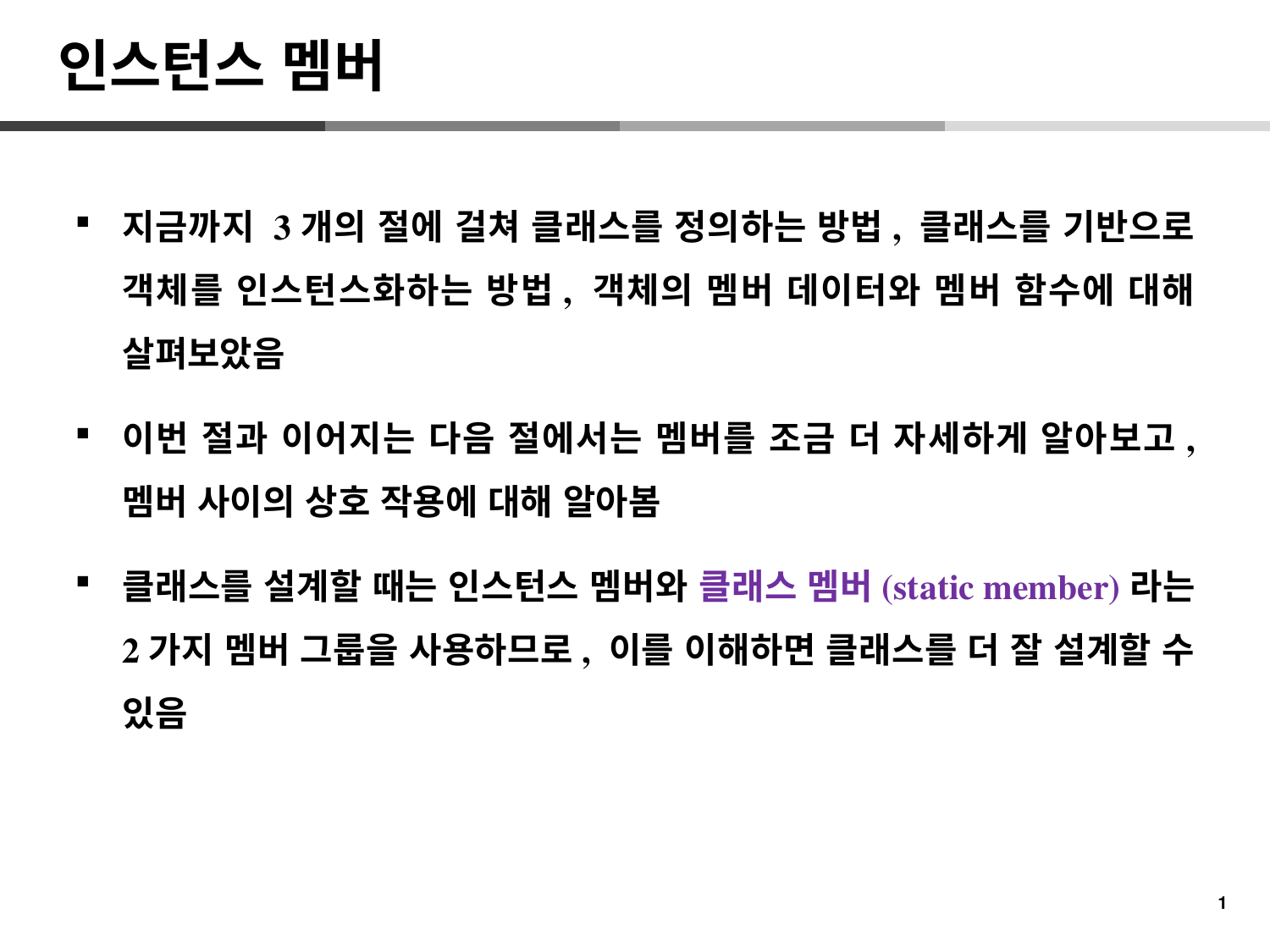

인스턴스 멤버
지금까지 3개의 절에 걸쳐 클래스를 정의하는 방법, 클래스를 기반으로 객체를 인스턴스화하는 방법, 객체의 멤버 데이터와 멤버 함수에 대해 살펴보았음
이번 절과 이어지는 다음 절에서는 멤버를 조금 더 자세하게 알아보고, 멤버 사이의 상호 작용에 대해 알아봄
클래스를 설계할 때는 인스턴스 멤버와 클래스 멤버(static member)라는 2가지 멤버 그룹을 사용하므로, 이를 이해하면 클래스를 더 잘 설계할 수 있음